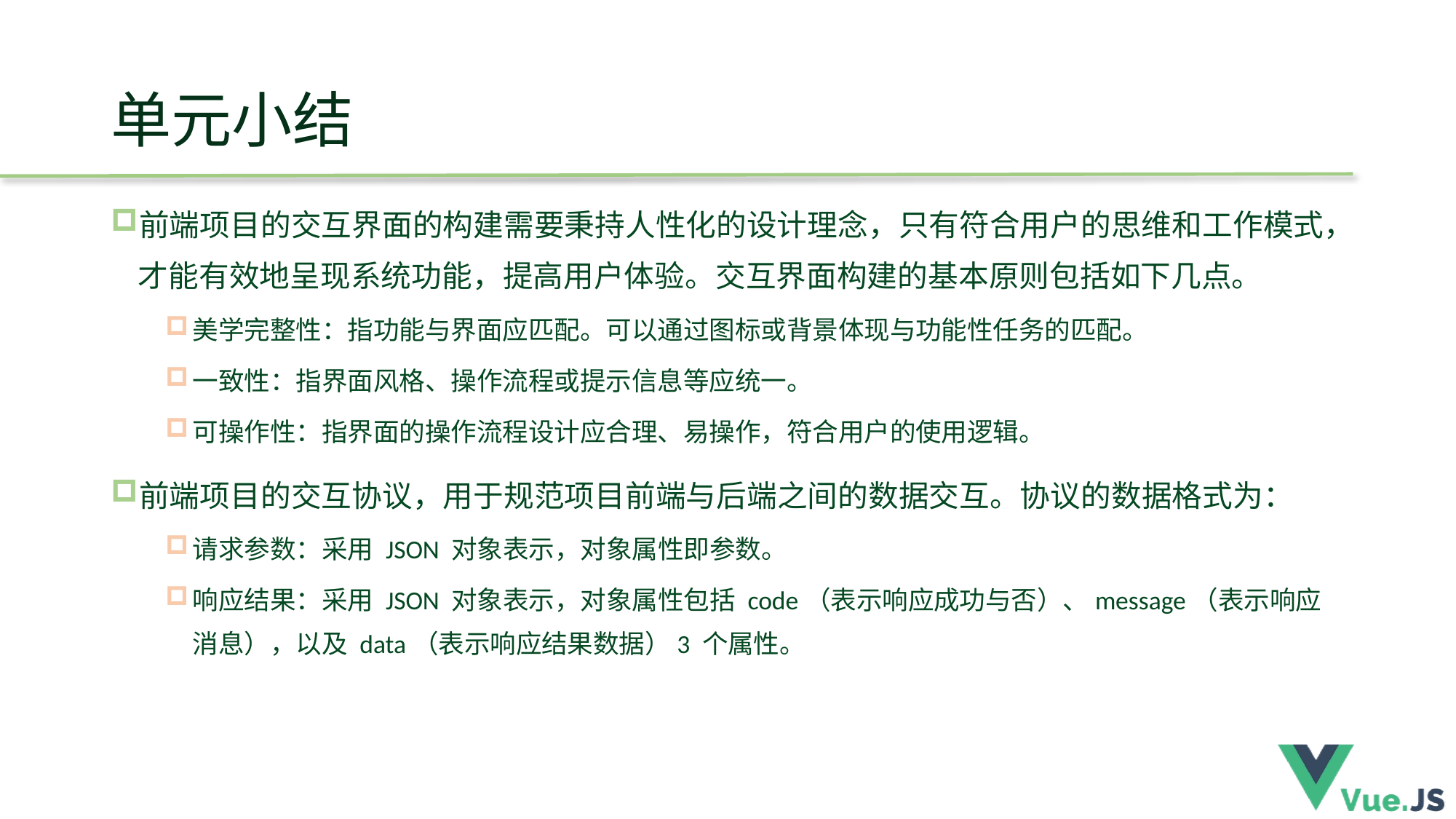

# 单元小结
前端项目的交互界面的构建需要秉持人性化的设计理念，只有符合用户的思维和工作模式，才能有效地呈现系统功能，提高用户体验。交互界面构建的基本原则包括如下几点。
美学完整性：指功能与界面应匹配。可以通过图标或背景体现与功能性任务的匹配。
一致性：指界面风格、操作流程或提示信息等应统一。
可操作性：指界面的操作流程设计应合理、易操作，符合用户的使用逻辑。
前端项目的交互协议，用于规范项目前端与后端之间的数据交互。协议的数据格式为：
请求参数：采用 JSON 对象表示，对象属性即参数。
响应结果：采用 JSON 对象表示，对象属性包括 code（表示响应成功与否）、message（表示响应消息），以及 data（表示响应结果数据）3 个属性。